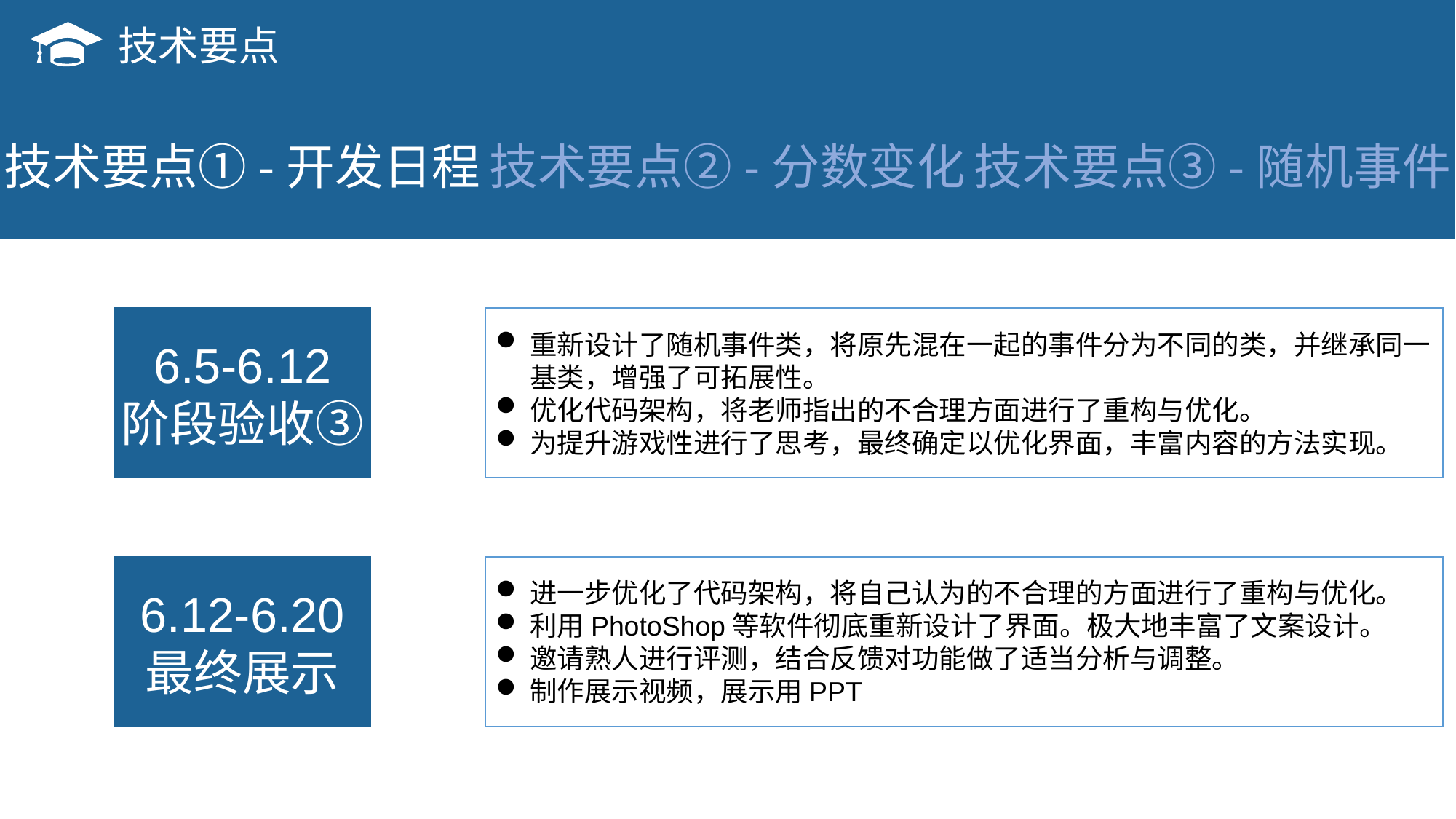

技术要点

技术要点①-开发日程
技术要点②-分数变化
技术要点③-随机事件
6.5-6.12
阶段验收③
重新设计了随机事件类，将原先混在一起的事件分为不同的类，并继承同一基类，增强了可拓展性。
优化代码架构，将老师指出的不合理方面进行了重构与优化。
为提升游戏性进行了思考，最终确定以优化界面，丰富内容的方法实现。
6.12-6.20
最终展示
进一步优化了代码架构，将自己认为的不合理的方面进行了重构与优化。
利用PhotoShop等软件彻底重新设计了界面。极大地丰富了文案设计。
邀请熟人进行评测，结合反馈对功能做了适当分析与调整。
制作展示视频，展示用PPT